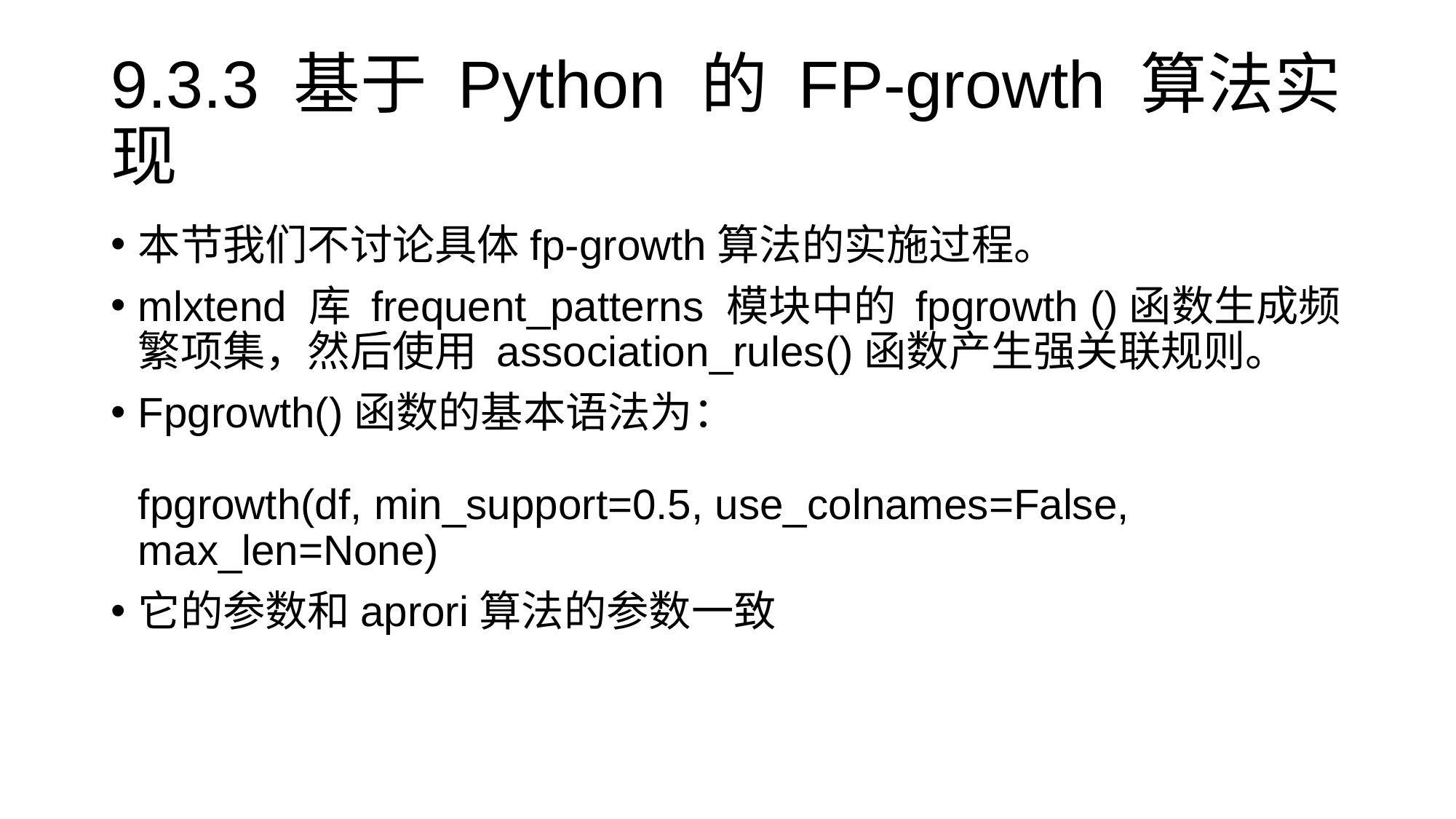

# 9.3.3 基于 Python 的 FP-growth 算法实现
本节我们不讨论具体fp-growth算法的实施过程。
mlxtend 库 frequent_patterns 模块中的 fpgrowth ()函数生成频繁项集，然后使用 association_rules()函数产生强关联规则。
Fpgrowth()函数的基本语法为：
fpgrowth(df, min_support=0.5, use_colnames=False, max_len=None)
它的参数和aprori算法的参数一致